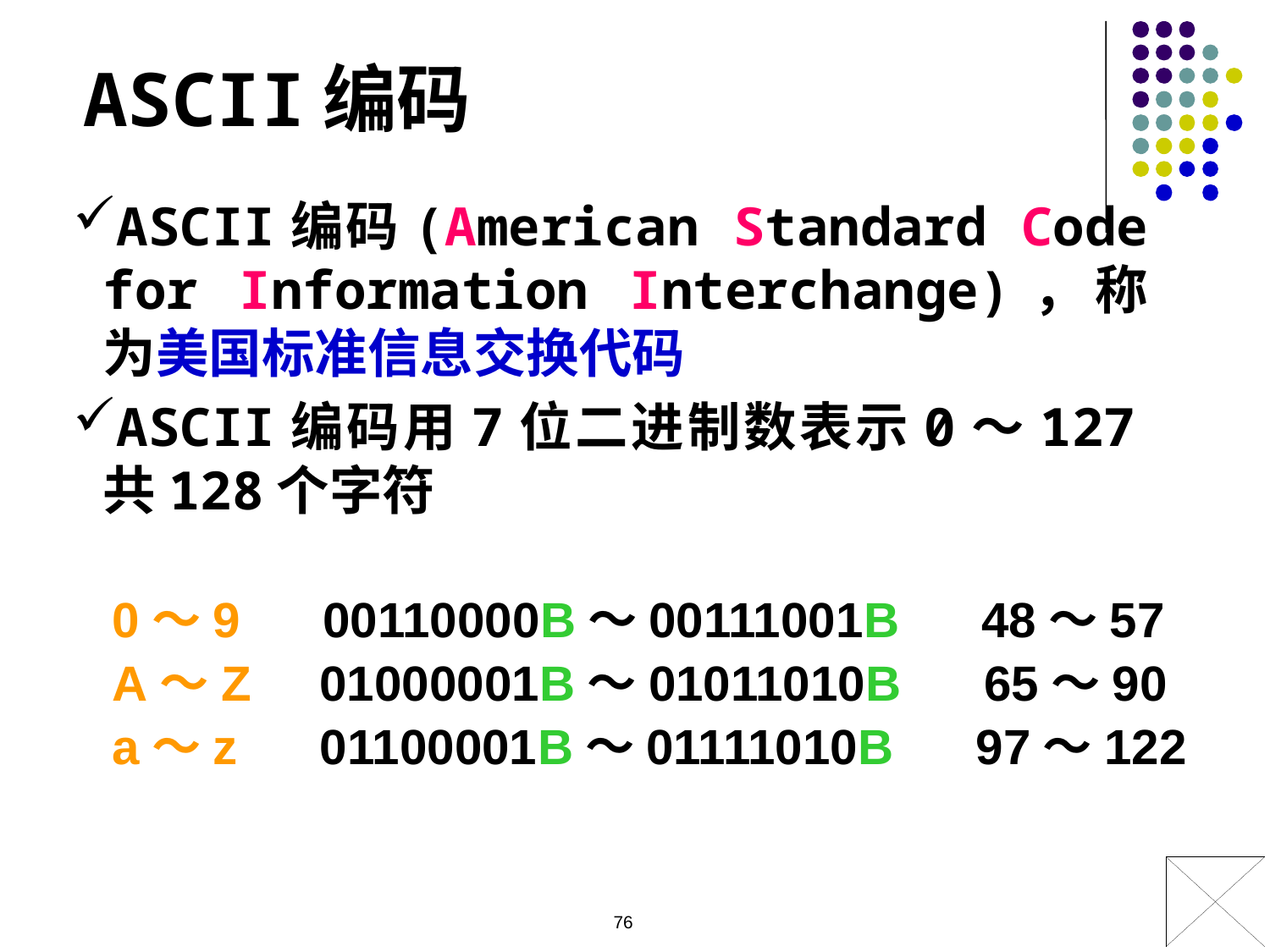

ASCII编码
ASCII编码(American Standard Code for Information Interchange)，称为美国标准信息交换代码
ASCII编码用7位二进制数表示0～127共128个字符

    0～9      00110000B～00111001B      48～57
    A～Z     01000001B～01011010B      65～90
    a～z      01100001B～01111010B      97～122
76